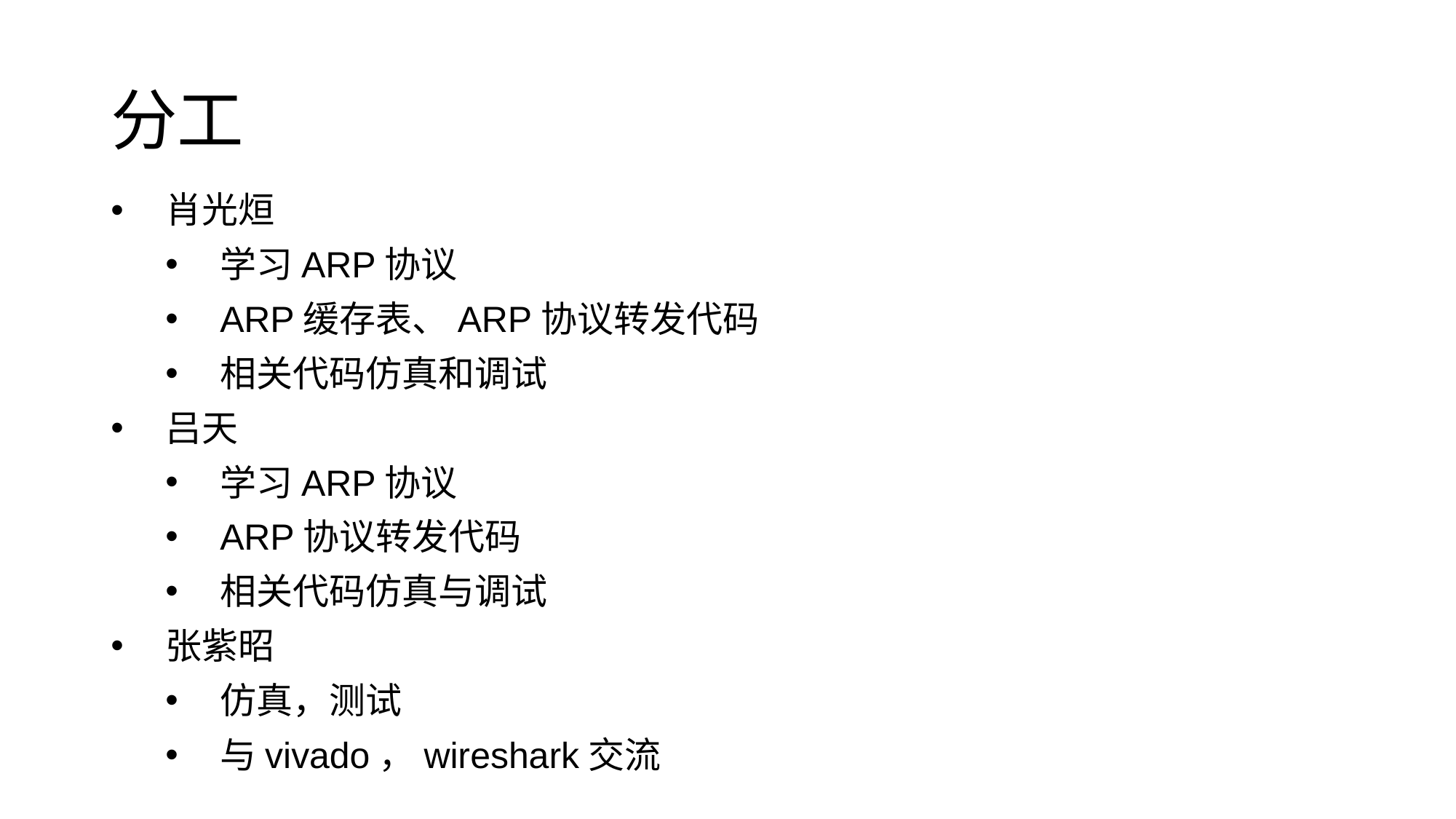

分工
肖光烜
学习ARP协议
ARP缓存表、ARP协议转发代码
相关代码仿真和调试
吕天
学习ARP协议
ARP协议转发代码
相关代码仿真与调试
张紫昭
仿真，测试
与vivado，wireshark交流